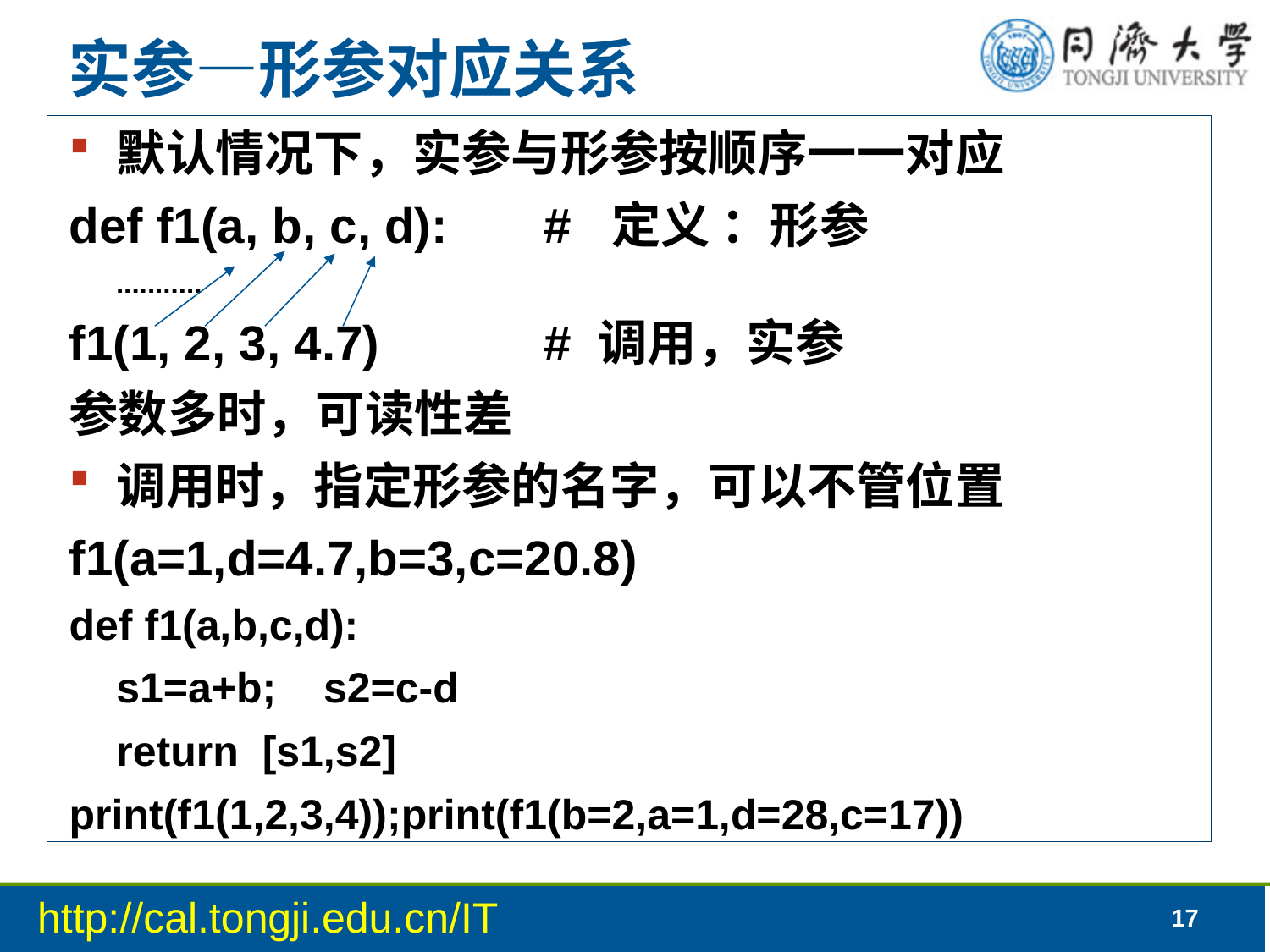

# 实参—形参对应关系
默认情况下，实参与形参按顺序一一对应
def f1(a, b, c, d):       #  定义 ：形参
      ...........
f1(1, 2, 3, 4.7)            # 调用，实参
参数多时，可读性差
调用时，指定形参的名字，可以不管位置
f1(a=1,d=4.7,b=3,c=20.8)
def f1(a,b,c,d):
    s1=a+b;    s2=c-d
    return  [s1,s2]
print(f1(1,2,3,4));print(f1(b=2,a=1,d=28,c=17))